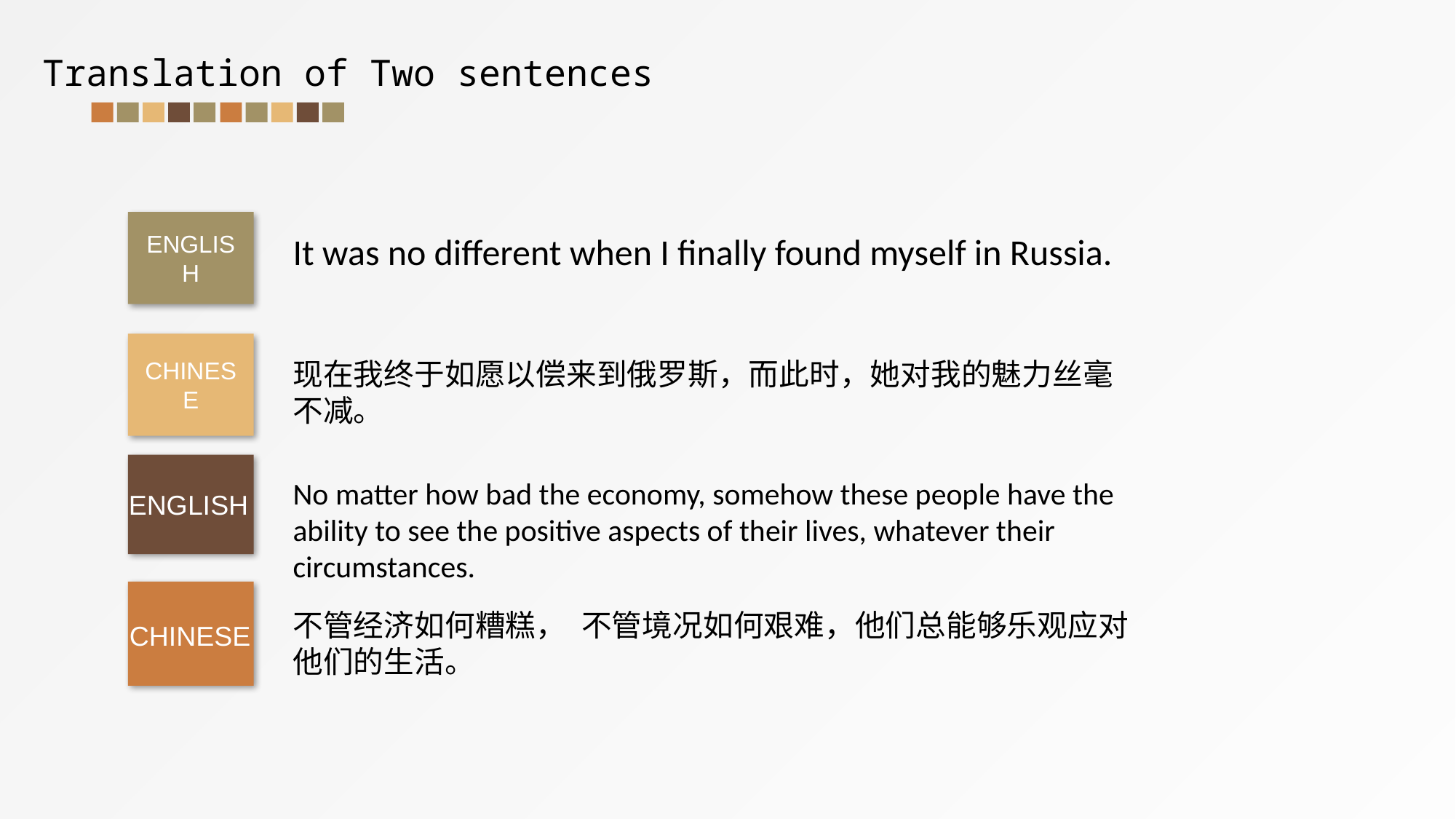

Translation of Two sentences

ENGLISH
It was no different when I finally found myself in Russia.
CHINESE
现在我终于如愿以偿来到俄罗斯，而此时，她对我的魅力丝毫不减。

No matter how bad the economy, somehow these people have the ability to see the positive aspects of their lives, whatever their circumstances.
ENGLISH

不管经济如何糟糕， 不管境况如何艰难，他们总能够乐观应对他们的生活。
CHINESE